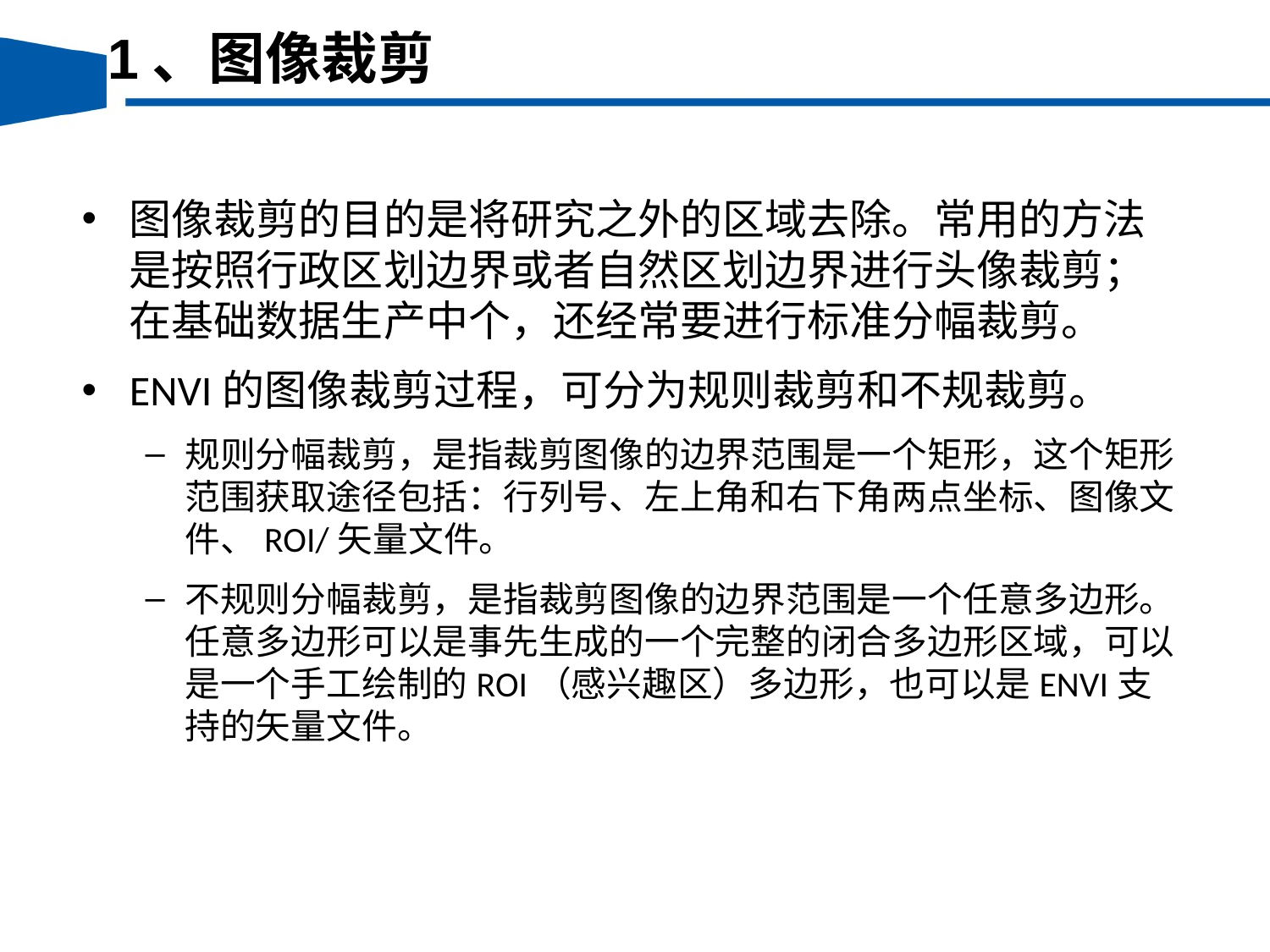

1、图像裁剪
图像裁剪的目的是将研究之外的区域去除。常用的方法是按照行政区划边界或者自然区划边界进行头像裁剪；在基础数据生产中个，还经常要进行标准分幅裁剪。
ENVI的图像裁剪过程，可分为规则裁剪和不规裁剪。
规则分幅裁剪，是指裁剪图像的边界范围是一个矩形，这个矩形范围获取途径包括：行列号、左上角和右下角两点坐标、图像文件、ROI/矢量文件。
不规则分幅裁剪，是指裁剪图像的边界范围是一个任意多边形。任意多边形可以是事先生成的一个完整的闭合多边形区域，可以是一个手工绘制的ROI（感兴趣区）多边形，也可以是ENVI支持的矢量文件。